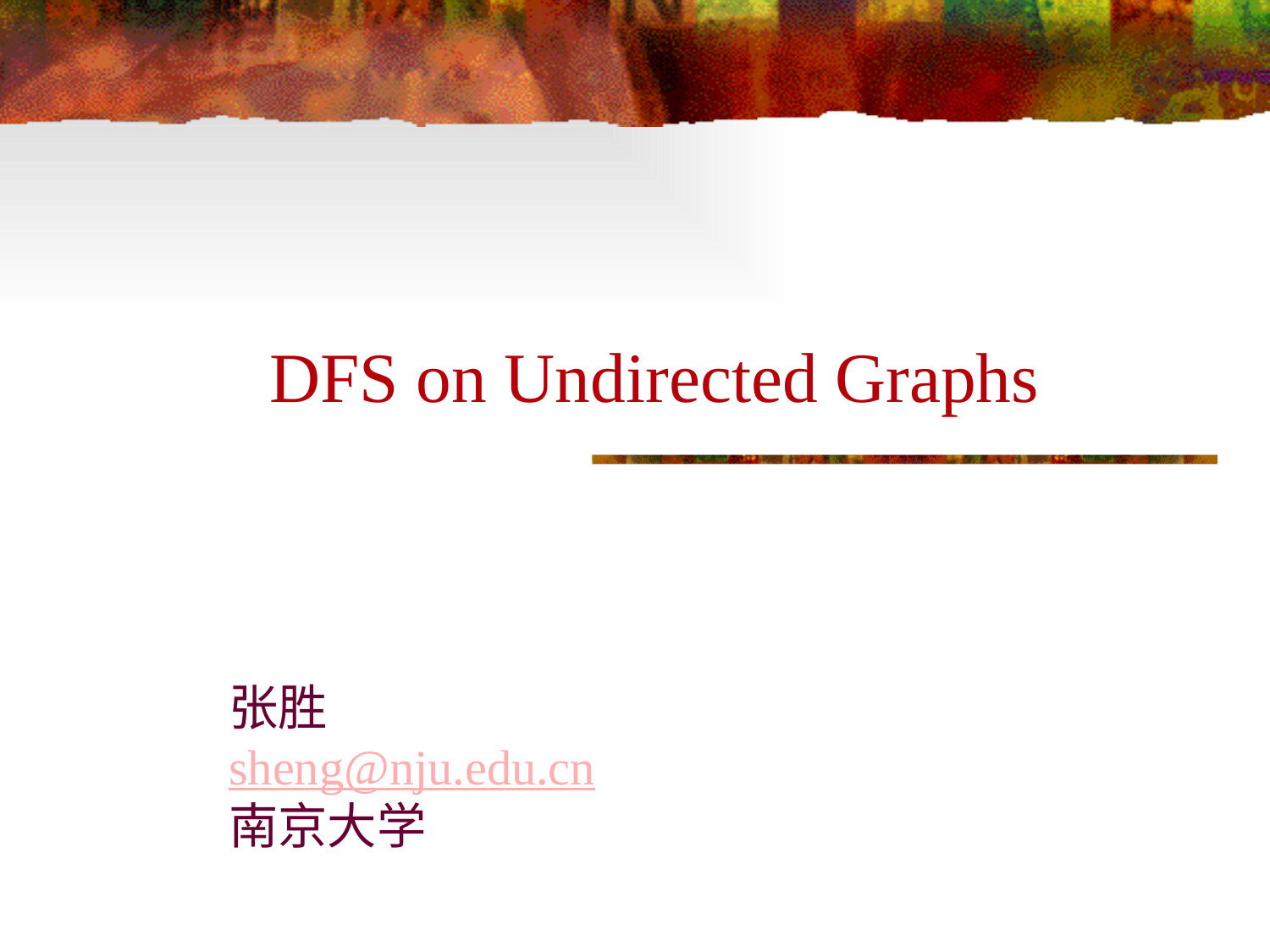

# DFS on Undirected Graphs
张胜
sheng@nju.edu.cn
南京大学